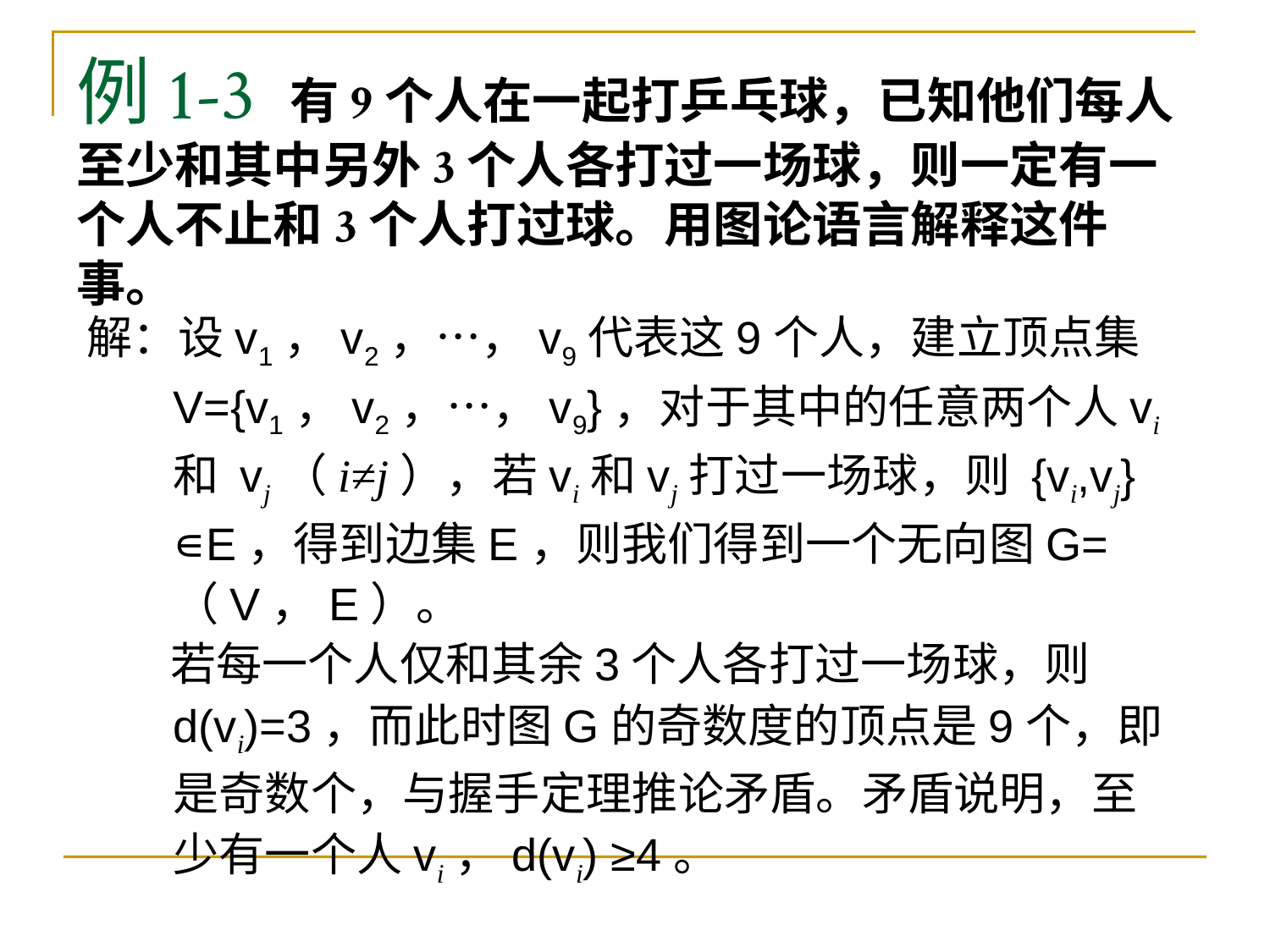

# 例1-3 有9个人在一起打乒乓球，已知他们每人至少和其中另外3个人各打过一场球，则一定有一个人不止和3个人打过球。用图论语言解释这件事。
解：设v1，v2，…，v9代表这9个人，建立顶点集V={v1，v2，…，v9}，对于其中的任意两个人vi和 vj（i≠j），若vi和vj打过一场球，则 {vi,vj} ∊E，得到边集E，则我们得到一个无向图G=（V，E）。
       若每一个人仅和其余3个人各打过一场球，则 d(vi)=3，而此时图G的奇数度的顶点是9个，即是奇数个，与握手定理推论矛盾。矛盾说明，至少有一个人vi，d(vi) ≥4。